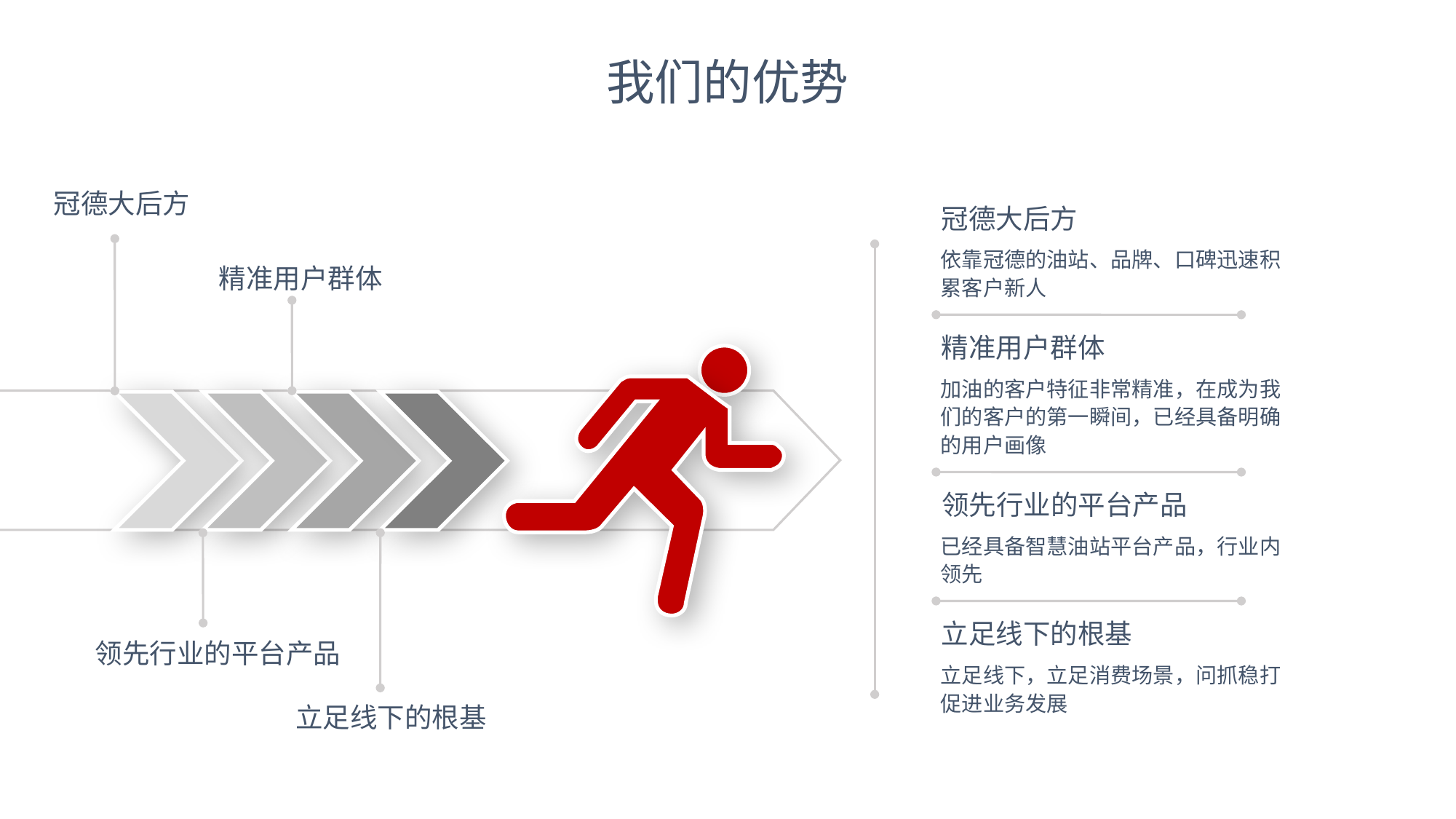

我们的优势
冠德大后方
冠德大后方
依靠冠德的油站、品牌、口碑迅速积累客户新人
精准用户群体

精准用户群体

加油的客户特征非常精准，在成为我们的客户的第一瞬间，已经具备明确的用户画像

领先行业的平台产品
已经具备智慧油站平台产品，行业内领先

立足线下的根基
领先行业的平台产品
立足线下，立足消费场景，问抓稳打促进业务发展
立足线下的根基
延时文字，不要可以删除